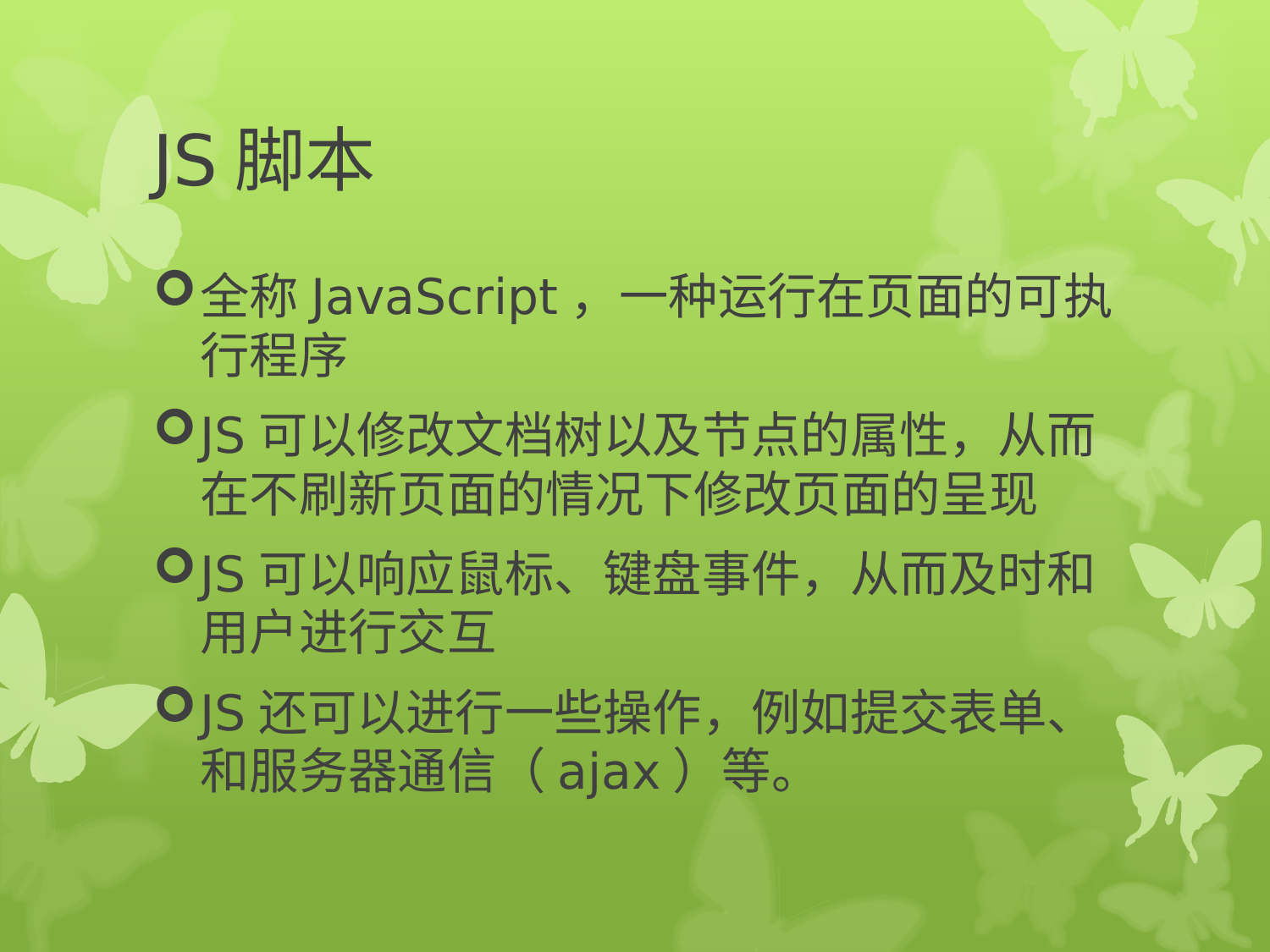

# JS脚本
全称JavaScript，一种运行在页面的可执行程序
JS可以修改文档树以及节点的属性，从而在不刷新页面的情况下修改页面的呈现
JS可以响应鼠标、键盘事件，从而及时和用户进行交互
JS还可以进行一些操作，例如提交表单、和服务器通信（ajax）等。